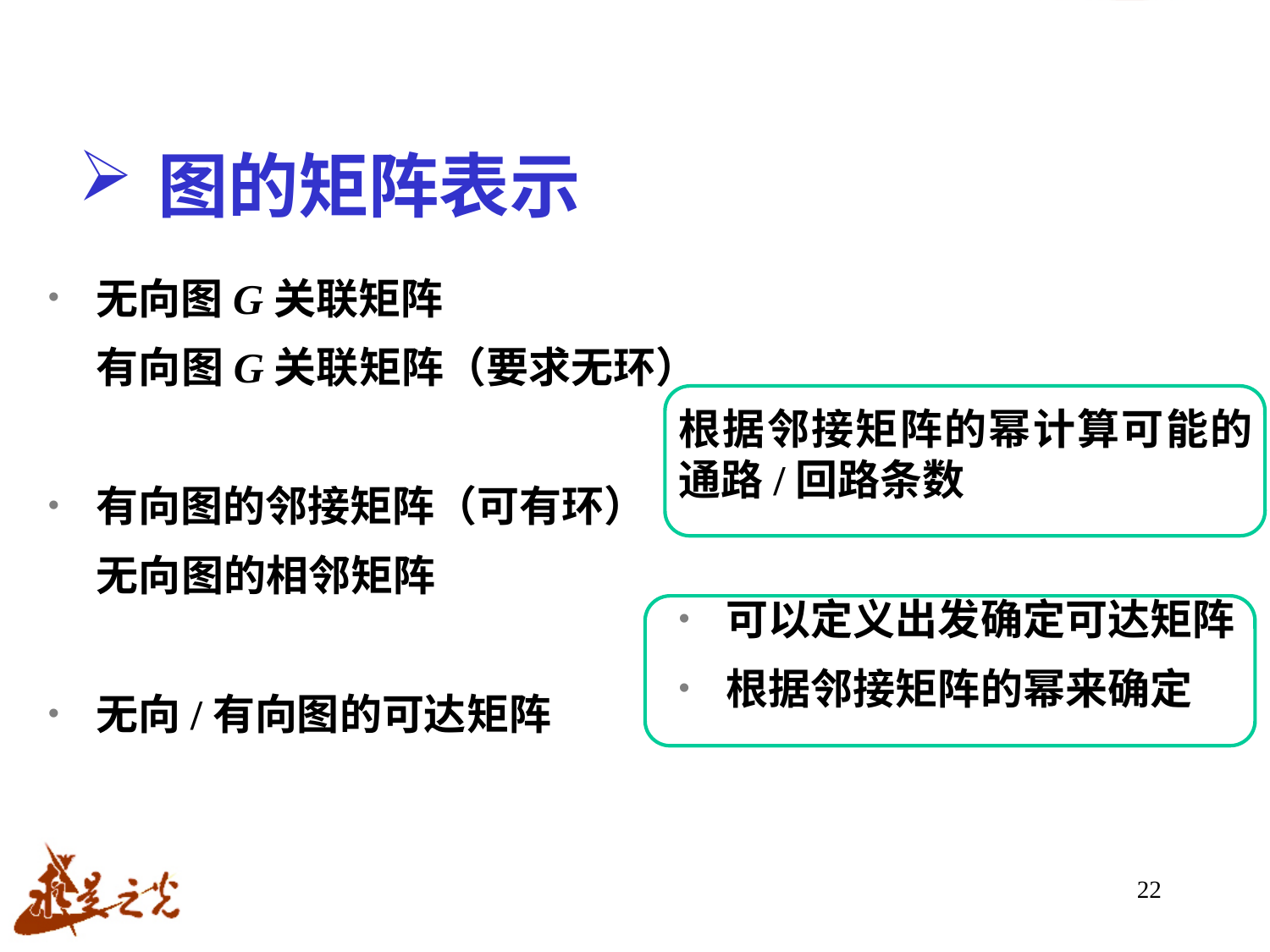

# 图的矩阵表示
无向图G关联矩阵
    有向图G关联矩阵（要求无环）

有向图的邻接矩阵（可有环）
    无向图的相邻矩阵

无向/有向图的可达矩阵

根据邻接矩阵的幂计算可能的通路/回路条数

可以定义出发确定可达矩阵
根据邻接矩阵的幂来确定

22